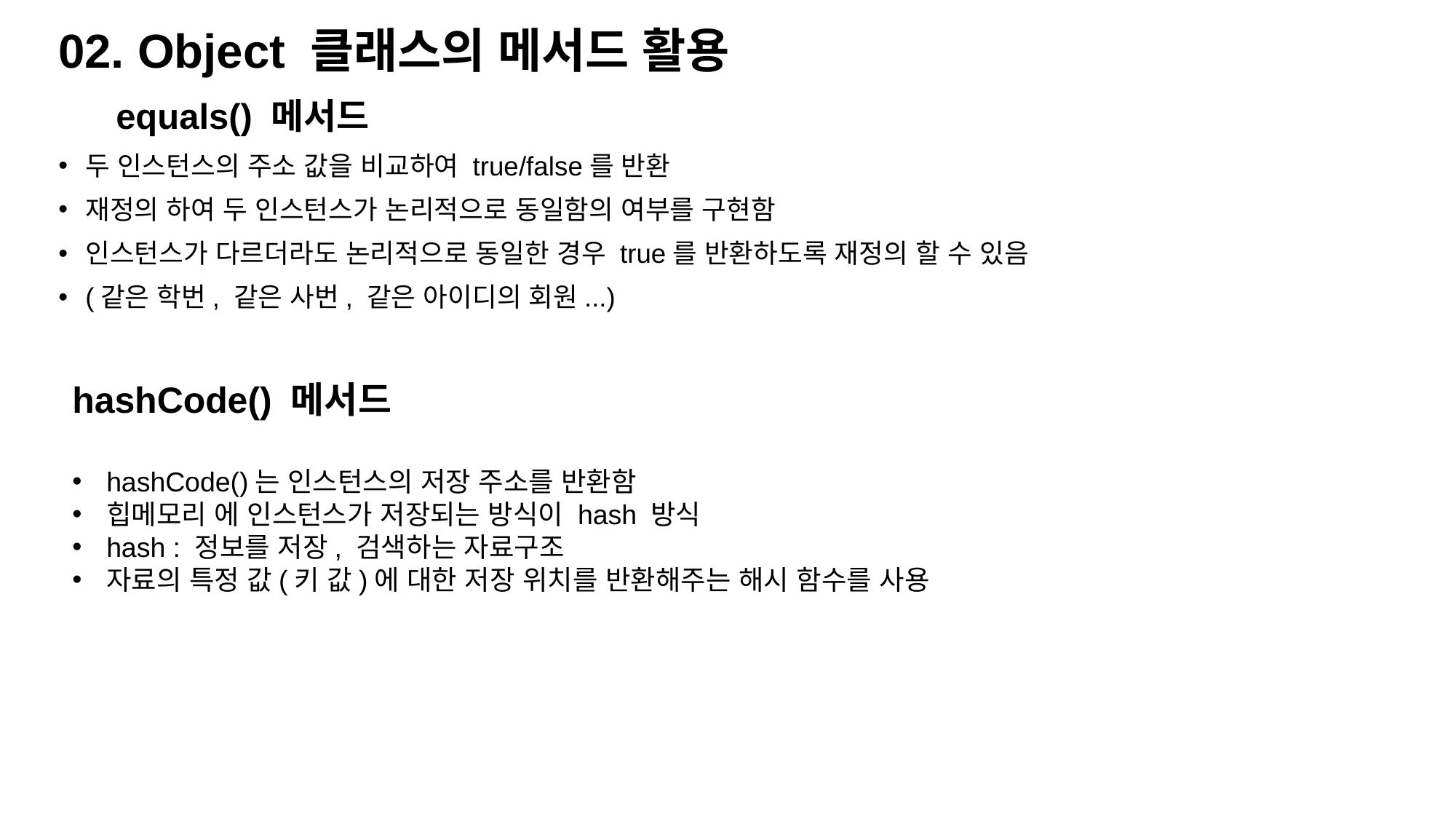

02. Object 클래스의 메서드 활용
     equals() 메서드
두 인스턴스의 주소 값을 비교하여 true/false를 반환
재정의 하여 두 인스턴스가 논리적으로 동일함의 여부를 구현함
인스턴스가 다르더라도 논리적으로 동일한 경우 true를 반환하도록 재정의 할 수 있음
(같은 학번, 같은 사번, 같은 아이디의 회원...)

hashCode() 메서드

hashCode()는 인스턴스의 저장 주소를 반환함
힙메모리 에 인스턴스가 저장되는 방식이 hash 방식
hash : 정보를 저장, 검색하는 자료구조
자료의 특정 값(키 값)에 대한 저장 위치를 반환해주는 해시 함수를 사용